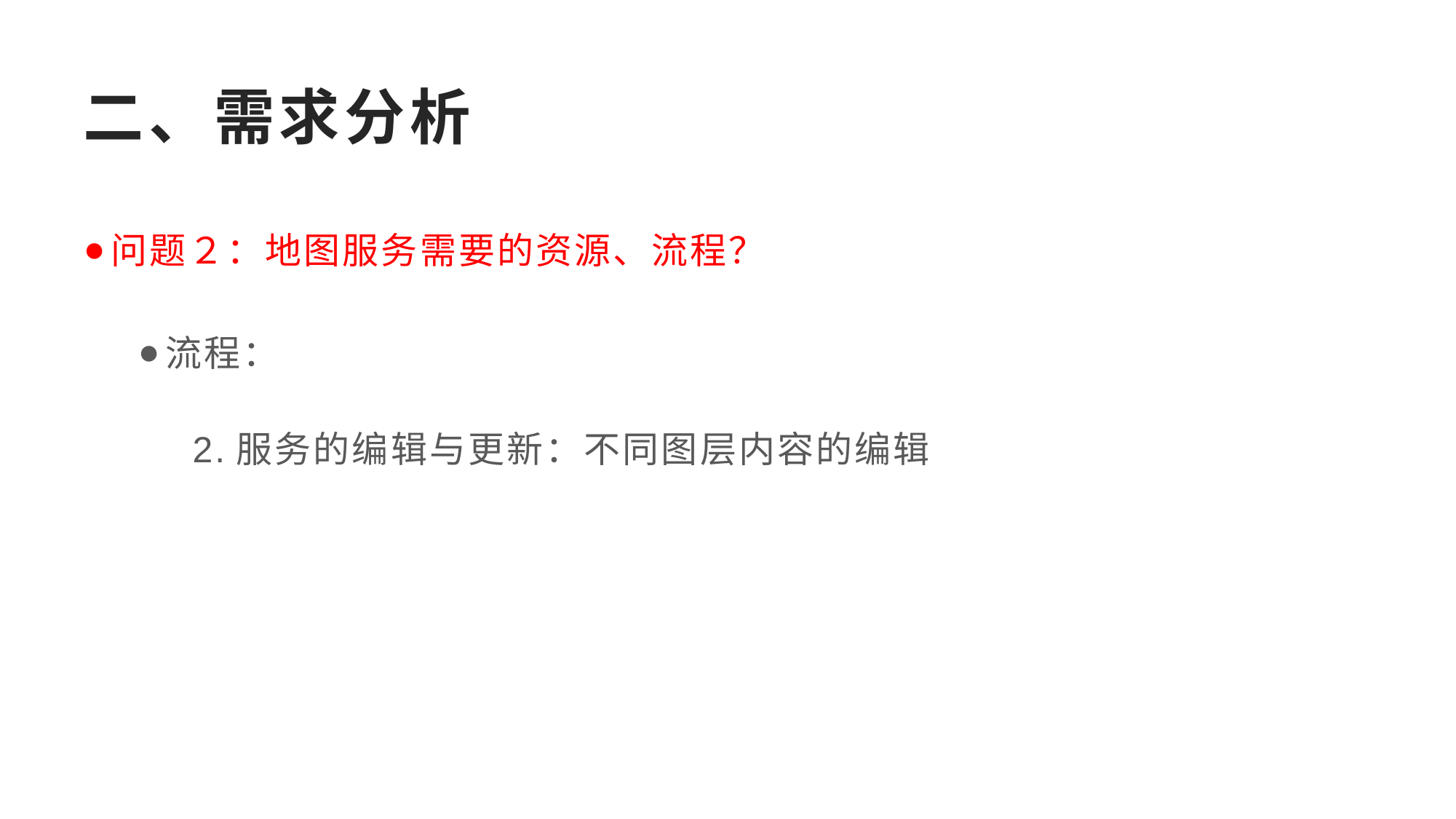

# 二、需求分析
问题２：地图服务需要的资源、流程？
流程：
2.服务的编辑与更新：不同图层内容的编辑